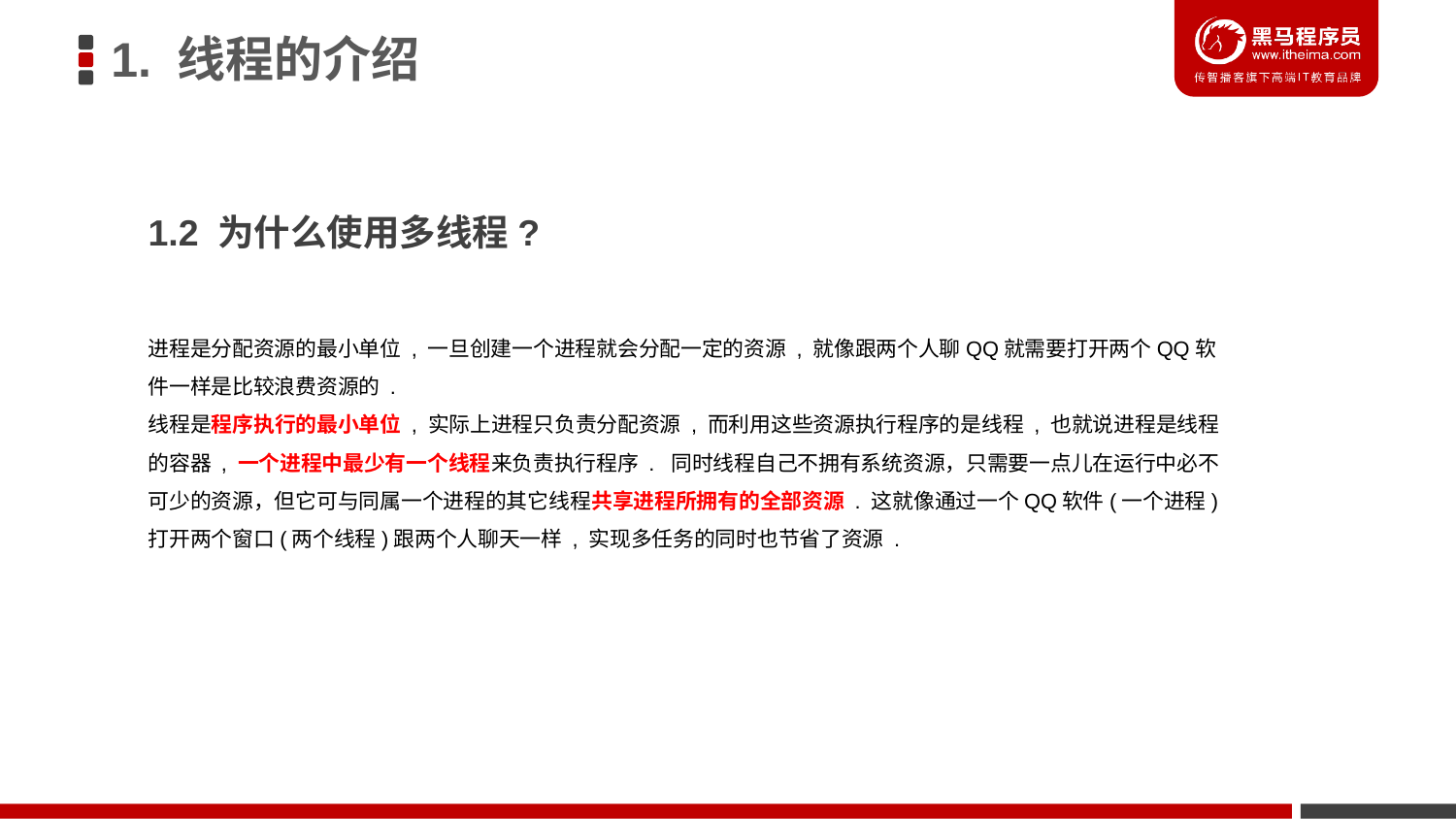

1. 线程的介绍
1.2 为什么使用多线程?
进程是分配资源的最小单位 , 一旦创建一个进程就会分配一定的资源 , 就像跟两个人聊QQ就需要打开两个QQ软件一样是比较浪费资源的 .
线程是程序执行的最小单位 , 实际上进程只负责分配资源 , 而利用这些资源执行程序的是线程 , 也就说进程是线程的容器 , 一个进程中最少有一个线程来负责执行程序 .  同时线程自己不拥有系统资源，只需要一点儿在运行中必不可少的资源，但它可与同属一个进程的其它线程共享进程所拥有的全部资源 . 这就像通过一个QQ软件(一个进程)打开两个窗口(两个线程)跟两个人聊天一样 , 实现多任务的同时也节省了资源 .